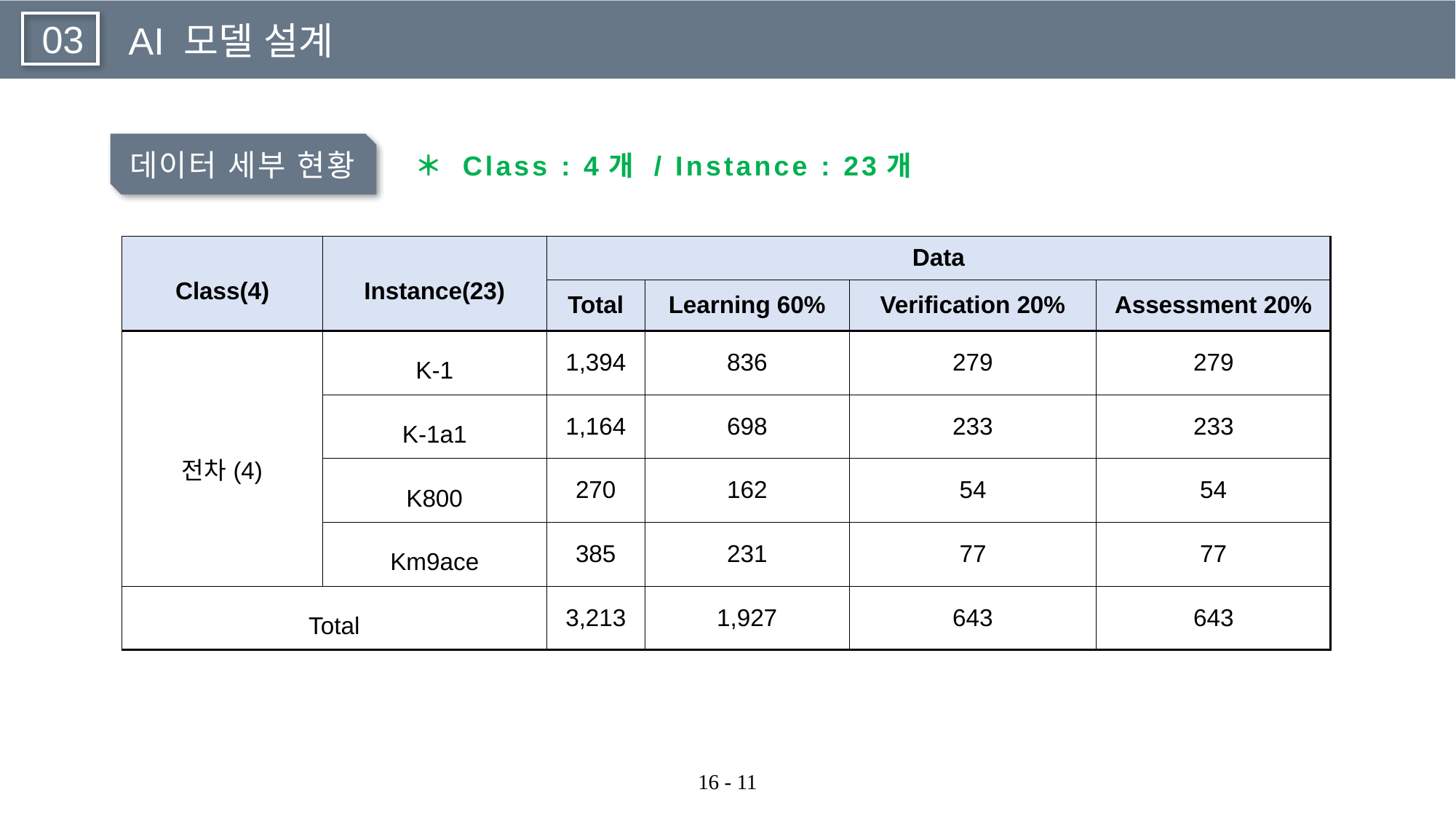

03
AI 모델 설계

데이터 세부 현황
 ＊ Class : 4개 / Instance : 23개
| Class(4) | Instance(23) | Data |  |  |  |
| --- | --- | --- | --- | --- | --- |
|  |  | Total | Learning 60% | Verification 20% | Assessment 20% |
| 전차(4) | K-1 | 1,394 | 836 | 279 | 279 |
|  | K-1a1 | 1,164 | 698 | 233 | 233 |
|  | K800 | 270 | 162 | 54 | 54 |
|  | Km9ace | 385 | 231 | 77 | 77 |
| Total |  | 3,213 | 1,927 | 643 | 643 |
16 - 11